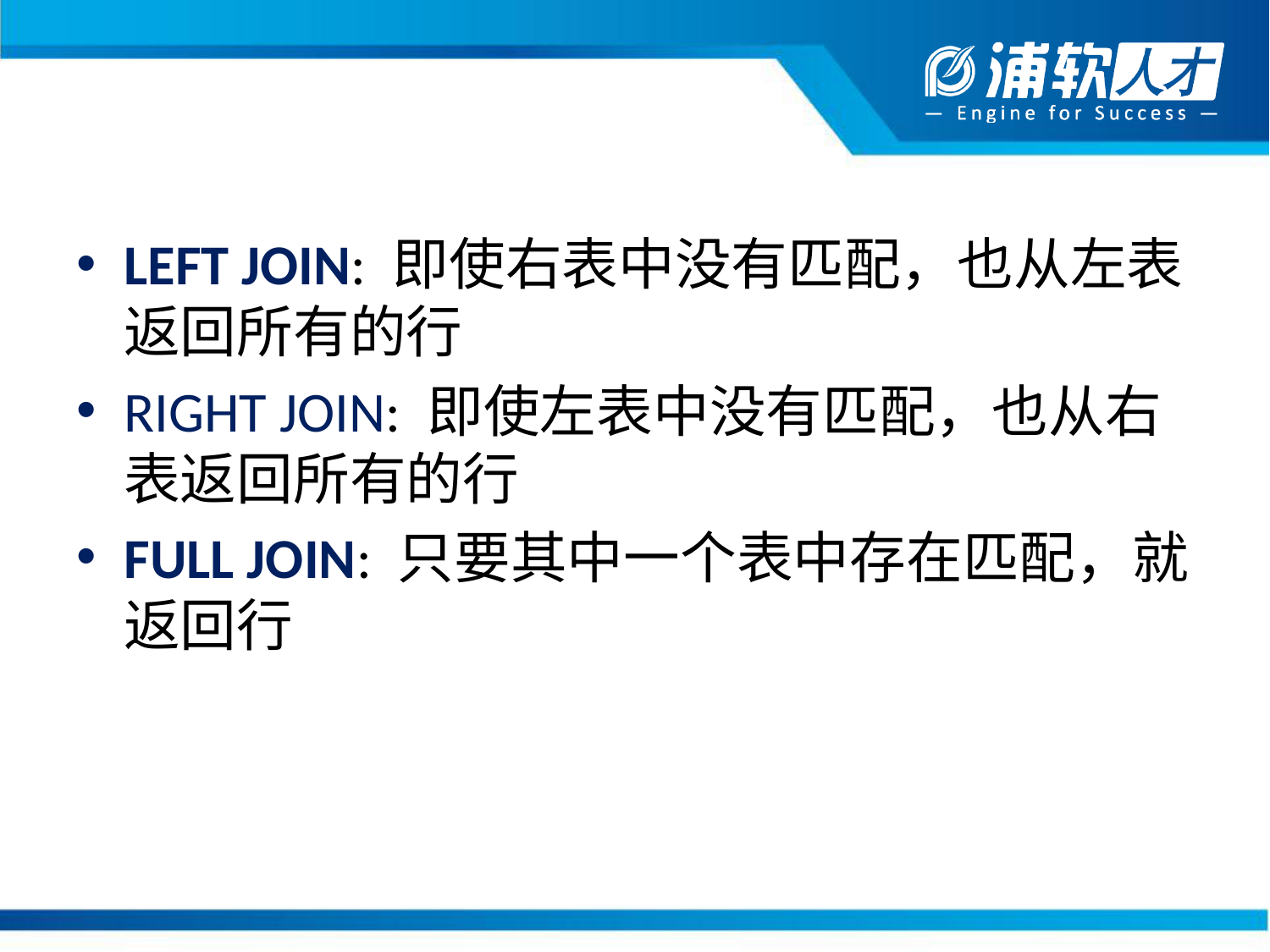

LEFT JOIN: 即使右表中没有匹配，也从左表返回所有的行
RIGHT JOIN: 即使左表中没有匹配，也从右表返回所有的行
FULL JOIN: 只要其中一个表中存在匹配，就返回行